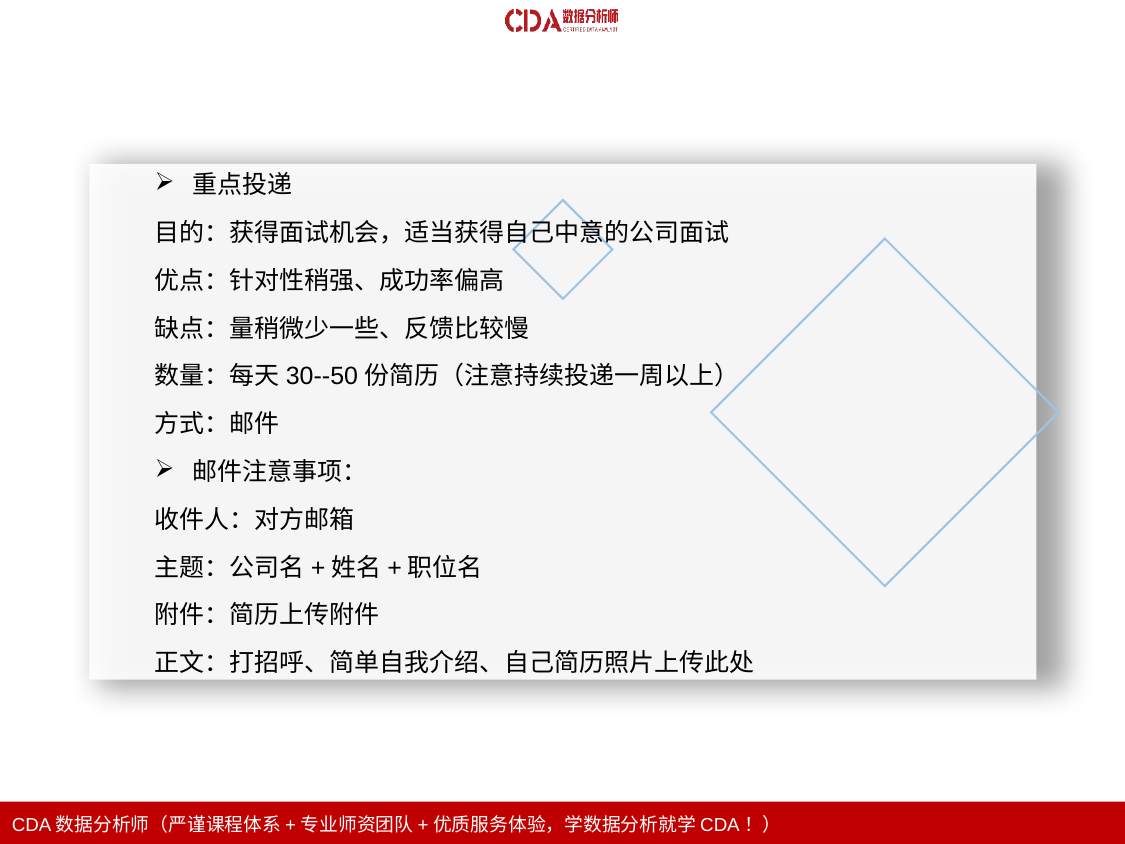

重点投递
目的：获得面试机会，适当获得自己中意的公司面试
优点：针对性稍强、成功率偏高
缺点：量稍微少一些、反馈比较慢
数量：每天30--50份简历（注意持续投递一周以上）
方式：邮件
邮件注意事项：
收件人：对方邮箱
主题：公司名+姓名+职位名
附件：简历上传附件
正文：打招呼、简单自我介绍、自己简历照片上传此处

PPT模板下载：www.1ppt.com/moban/     行业PPT模板：www.1ppt.com/hangye/
节日PPT模板：www.1ppt.com/jieri/           PPT素材下载：www.1ppt.com/sucai/
PPT背景图片：www.1ppt.com/beijing/      PPT图表下载：www.1ppt.com/tubiao/
优秀PPT下载：www.1ppt.com/xiazai/        PPT教程： www.1ppt.com/powerpoint/
Word教程： www.1ppt.com/word/              Excel教程：www.1ppt.com/excel/
资料下载：www.1ppt.com/ziliao/                PPT课件下载：www.1ppt.com/kejian/
范文下载：www.1ppt.com/fanwen/             试卷下载：www.1ppt.com/shiti/
教案下载：www.1ppt.com/jiaoan/
字体下载：www.1ppt.com/ziti/